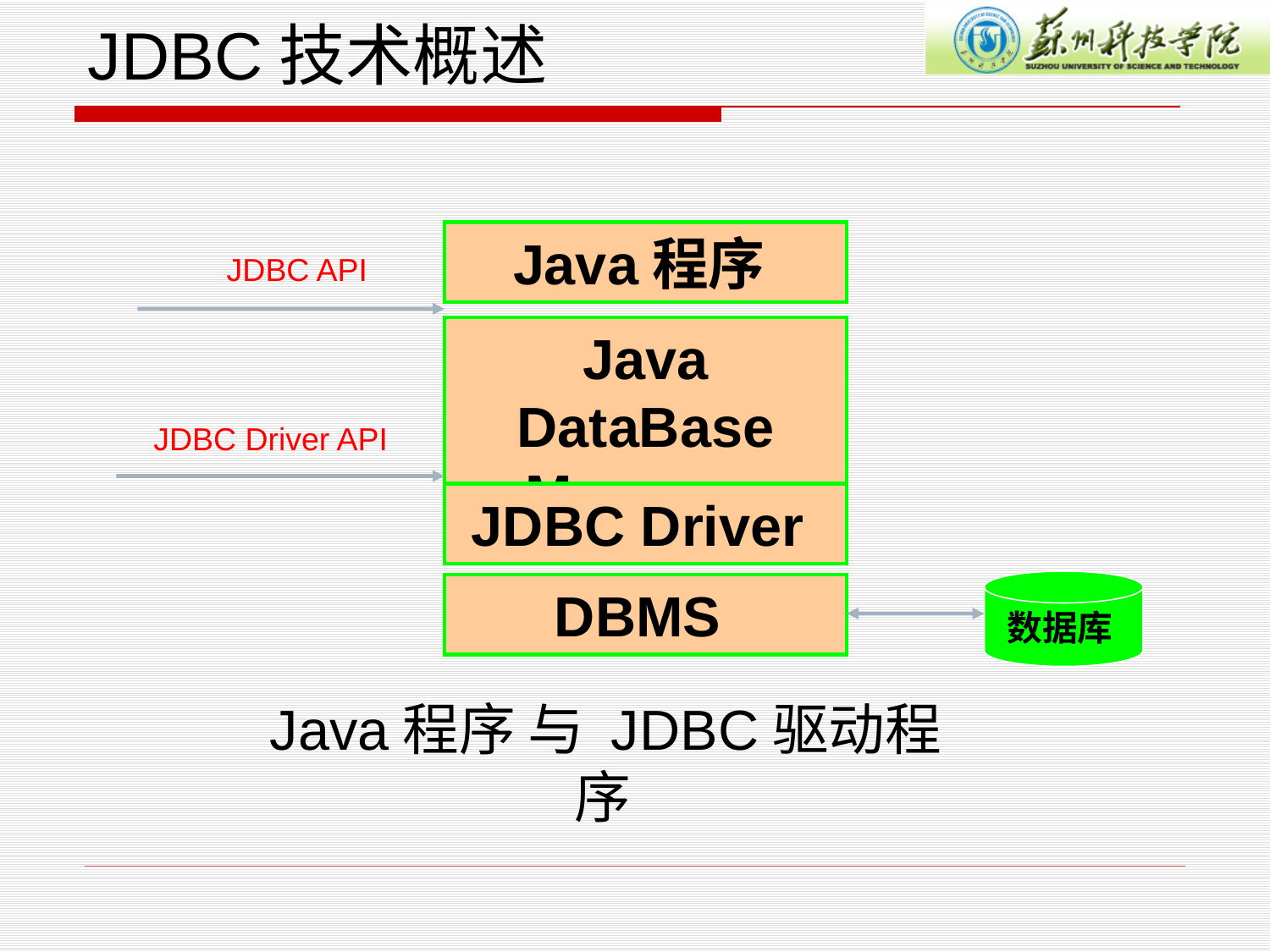

# JDBC技术概述
Java程序
JDBC API

Java DataBase
Manager
JDBC Driver API

JDBC Driver
数据库
DBMS

Java程序 与 JDBC驱动程序